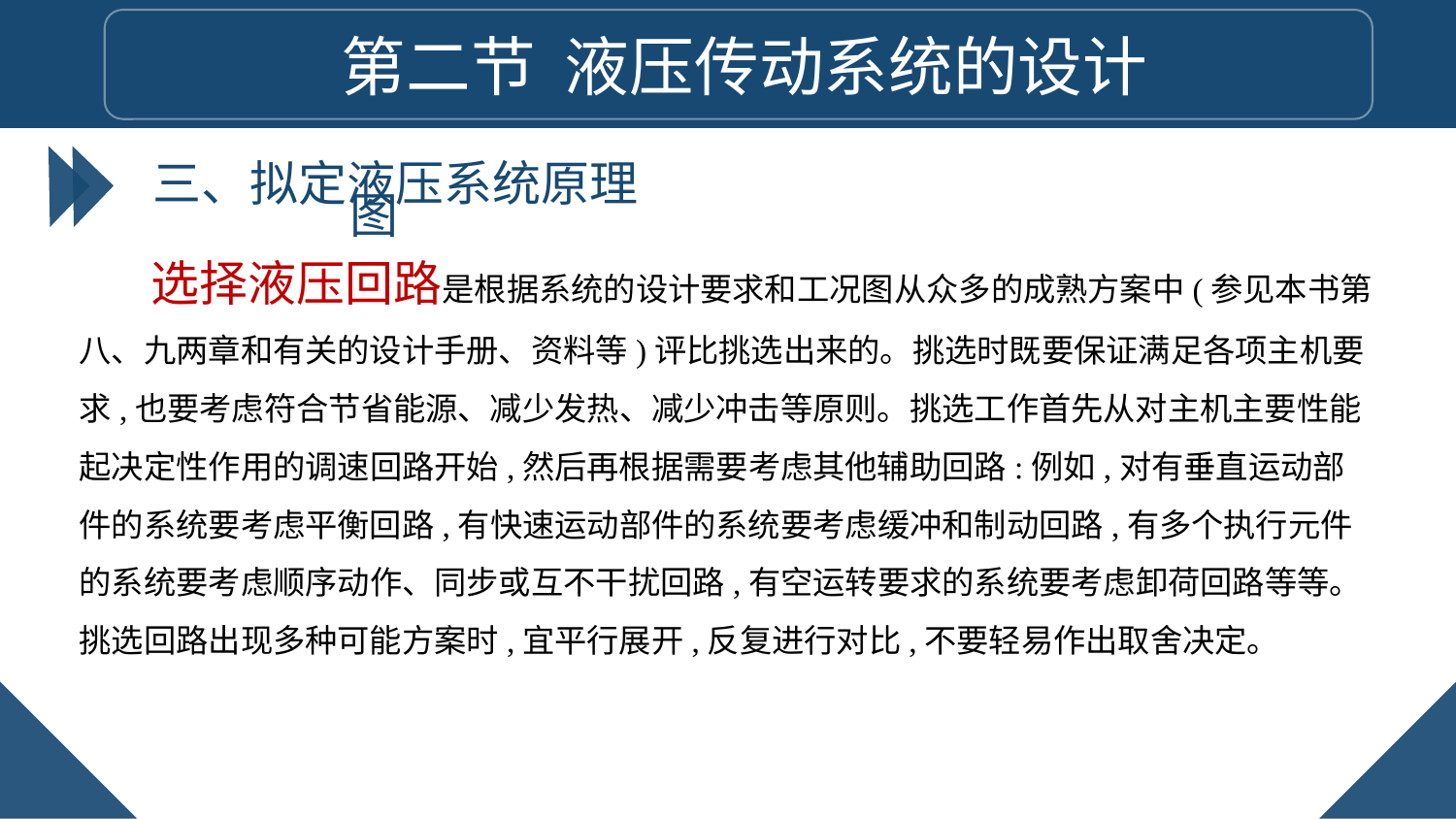

第二节  液压传动系统的设计

三、拟定液压系统原理图
选择液压回路是根据系统的设计要求和工况图从众多的成熟方案中(参见本书第八、九两章和有关的设计手册、资料等)评比挑选出来的。挑选时既要保证满足各项主机要求,也要考虑符合节省能源、减少发热、减少冲击等原则。挑选工作首先从对主机主要性能起决定性作用的调速回路开始,然后再根据需要考虑其他辅助回路:例如,对有垂直运动部件的系统要考虑平衡回路,有快速运动部件的系统要考虑缓冲和制动回路,有多个执行元件的系统要考虑顺序动作、同步或互不干扰回路,有空运转要求的系统要考虑卸荷回路等等。挑选回路出现多种可能方案时,宜平行展开,反复进行对比,不要轻易作出取舍决定。